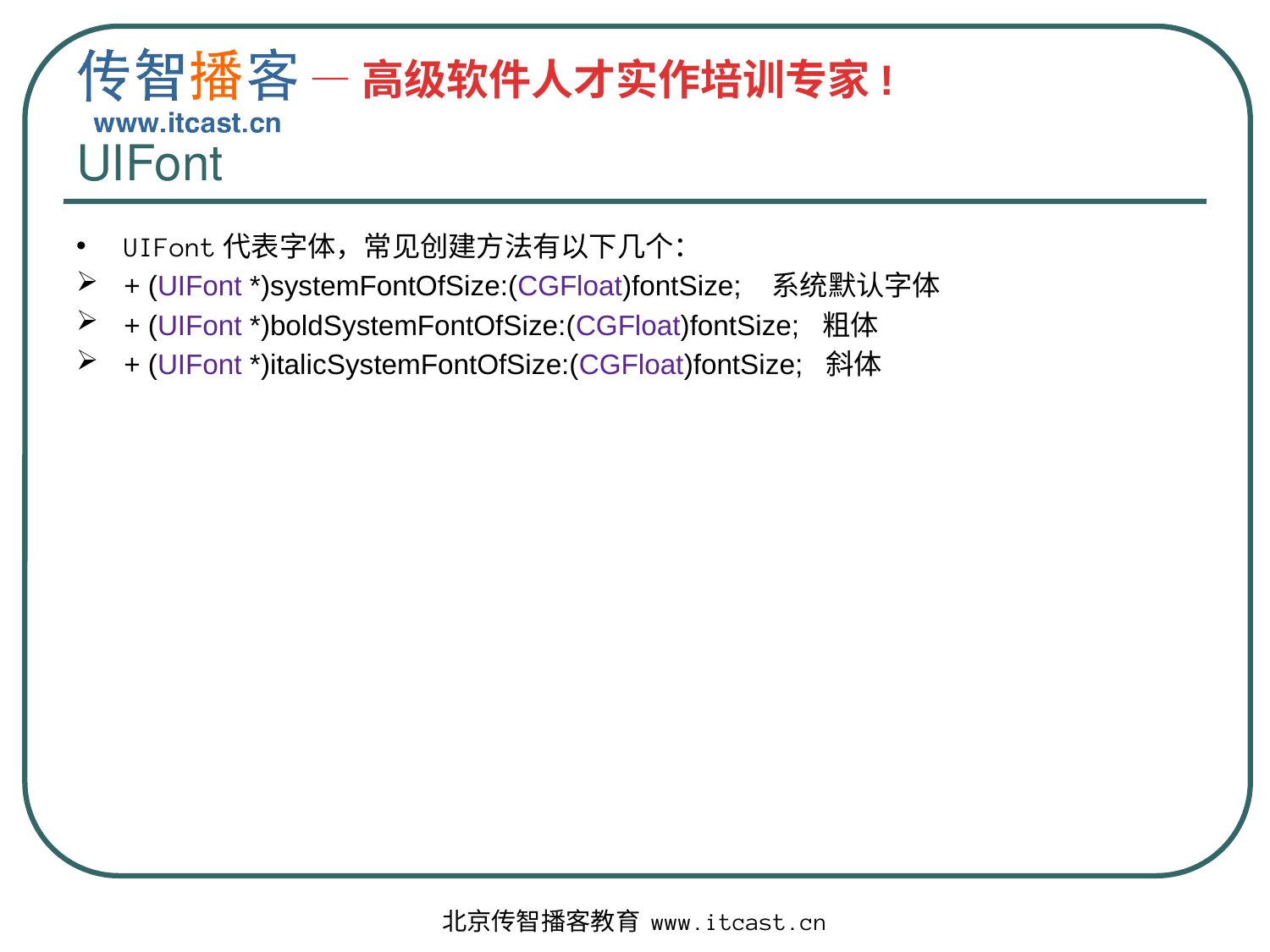

# UIFont
UIFont代表字体，常见创建方法有以下几个：
+ (UIFont *)systemFontOfSize:(CGFloat)fontSize;   系统默认字体
+ (UIFont *)boldSystemFontOfSize:(CGFloat)fontSize;  粗体
+ (UIFont *)italicSystemFontOfSize:(CGFloat)fontSize;  斜体